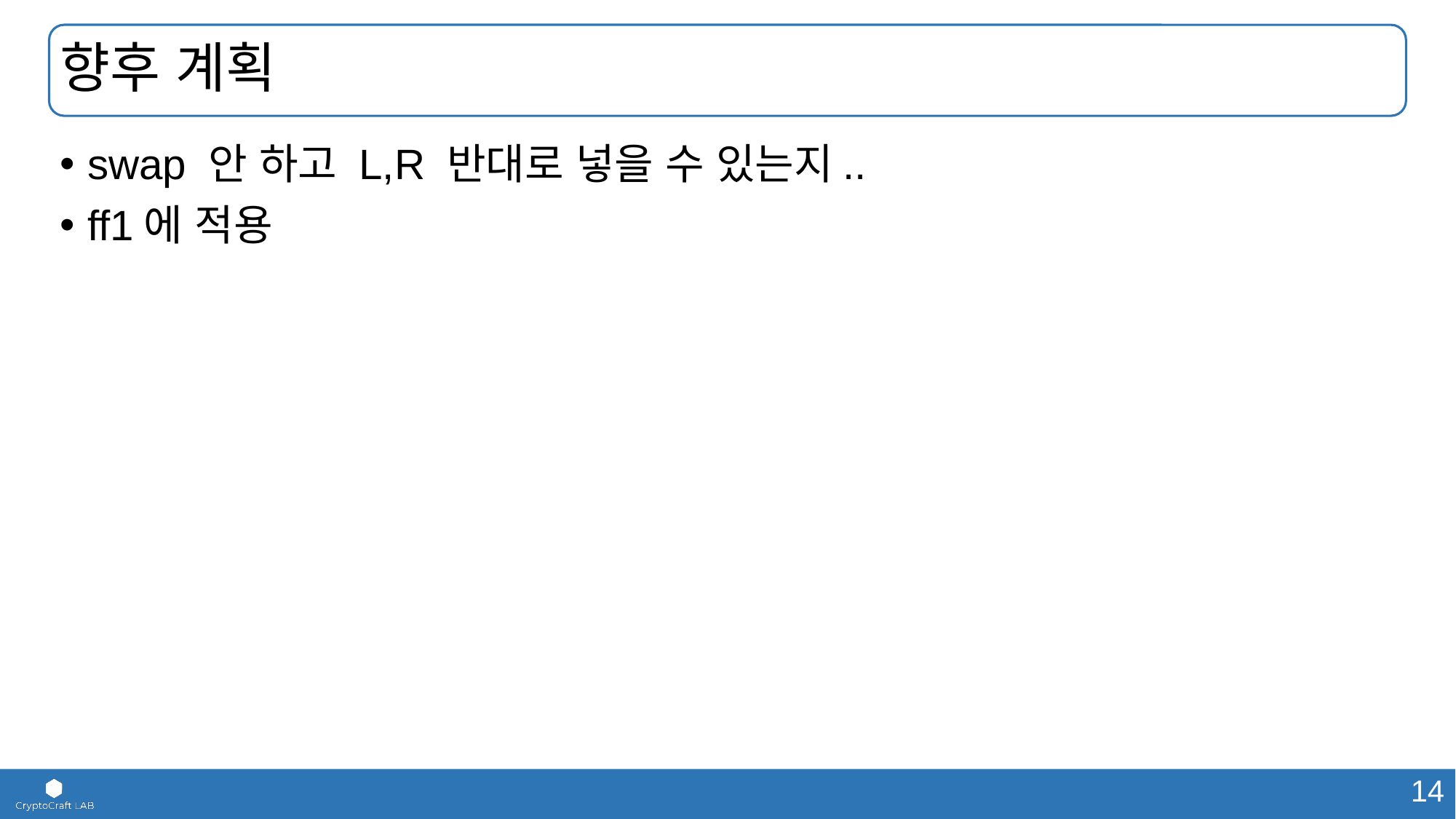

# 향후 계획
swap 안 하고 L,R 반대로 넣을 수 있는지..
ff1에 적용